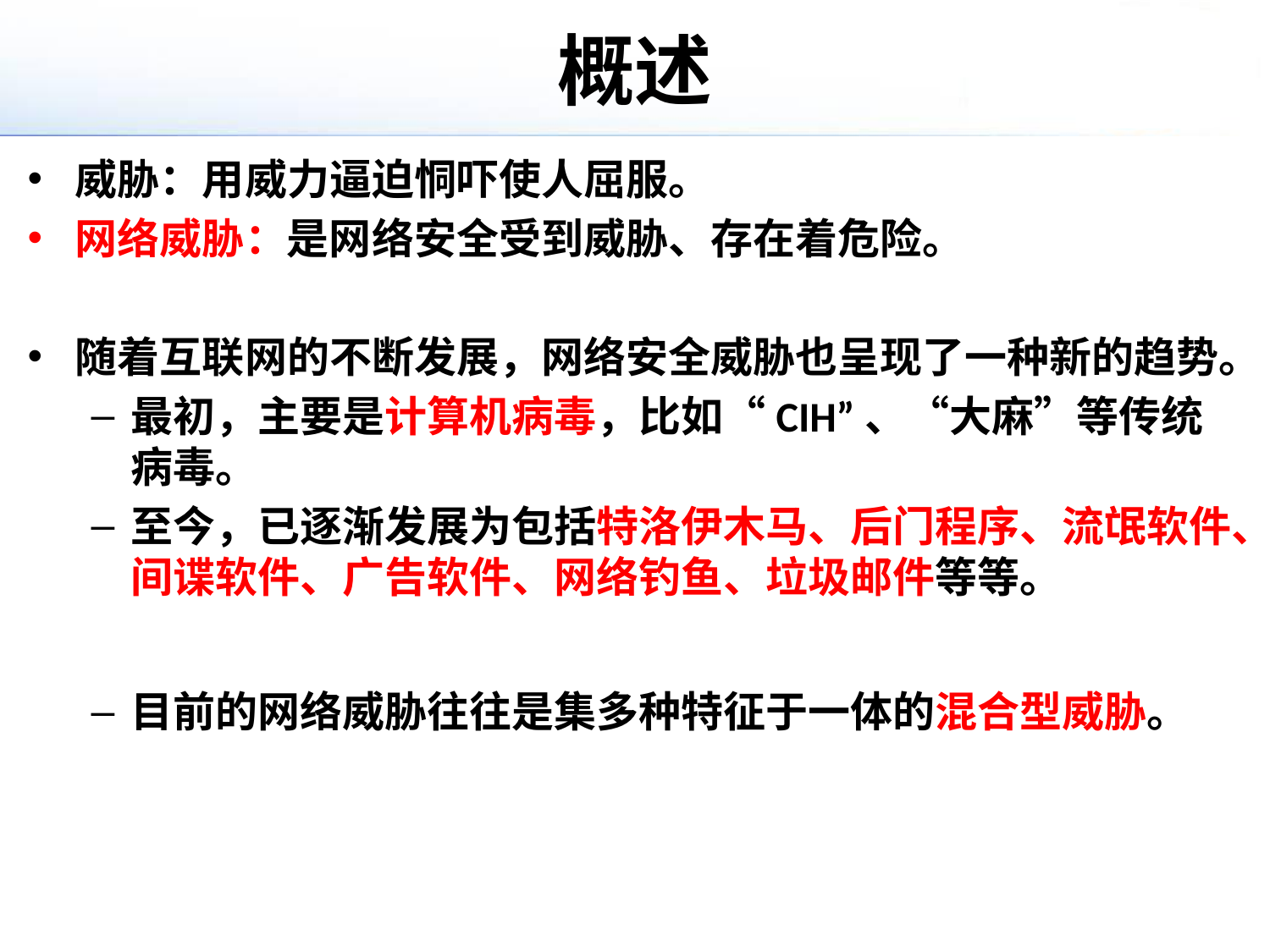

# 概述
威胁：用威力逼迫恫吓使人屈服。
网络威胁：是网络安全受到威胁、存在着危险。

随着互联网的不断发展，网络安全威胁也呈现了一种新的趋势。
最初，主要是计算机病毒，比如“CIH”、“大麻”等传统病毒。
至今，已逐渐发展为包括特洛伊木马、后门程序、流氓软件、间谍软件、广告软件、网络钓鱼、垃圾邮件等等。

目前的网络威胁往往是集多种特征于一体的混合型威胁。